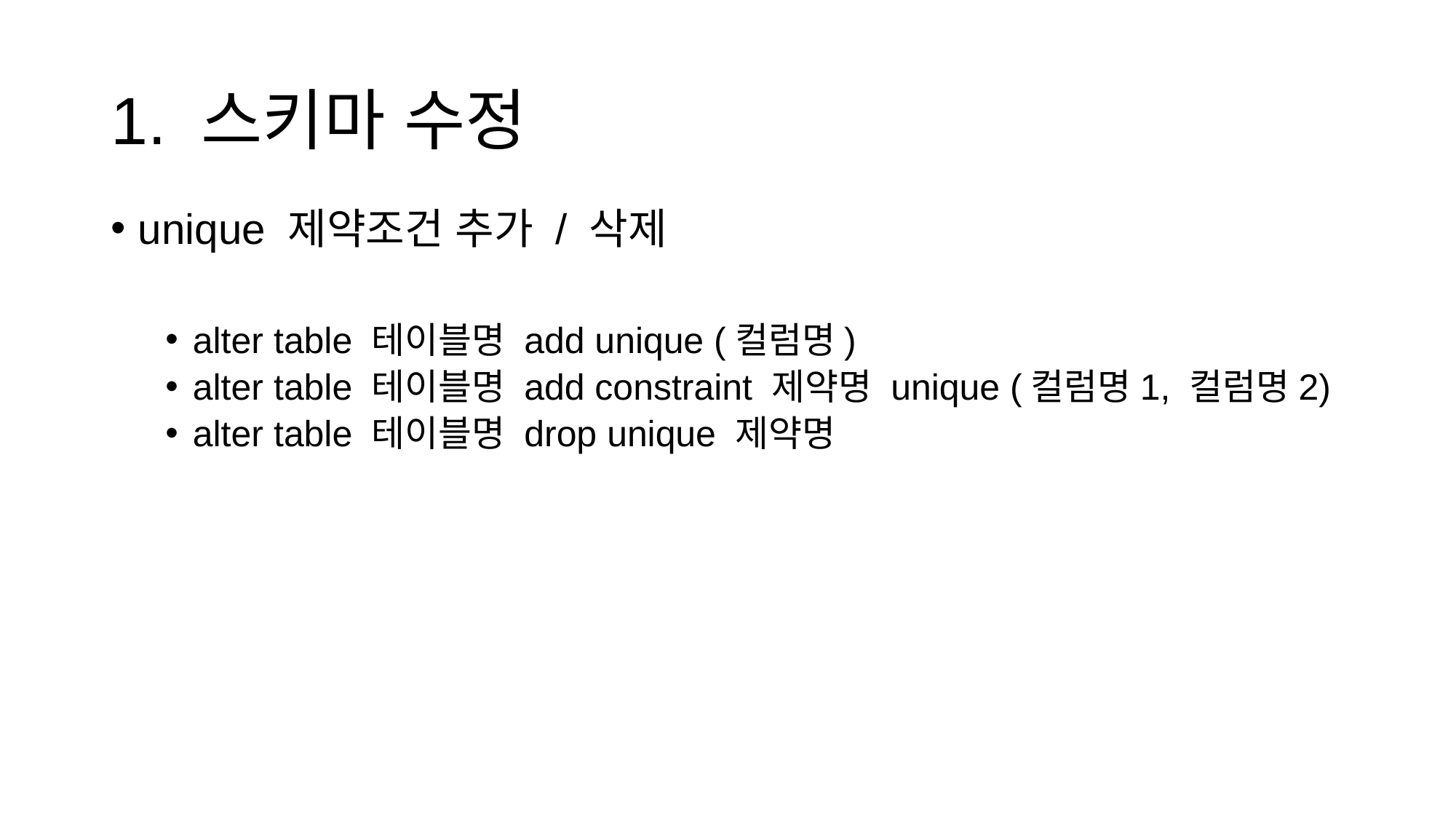

# 1. 스키마 수정
unique 제약조건 추가 / 삭제

alter table 테이블명 add unique (컬럼명)
alter table 테이블명 add constraint 제약명 unique (컬럼명1, 컬럼명2)
alter table 테이블명 drop unique 제약명